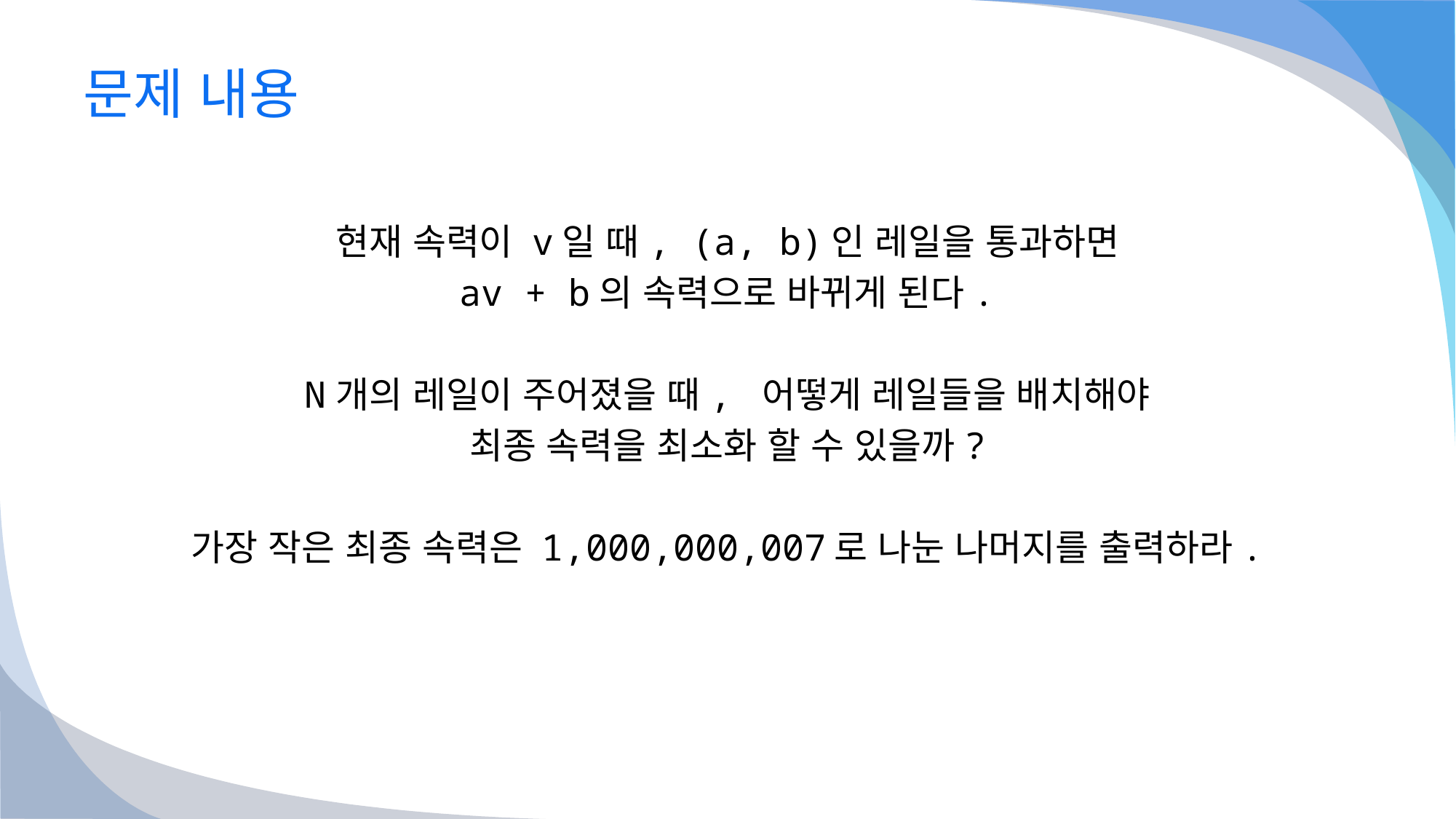

# 문제 내용

현재 속력이 v일 때, (a, b)인 레일을 통과하면
av + b의 속력으로 바뀌게 된다.

N개의 레일이 주어졌을 때, 어떻게 레일들을 배치해야
최종 속력을 최소화 할 수 있을까?

가장 작은 최종 속력은 1,000,000,007로 나눈 나머지를 출력하라.